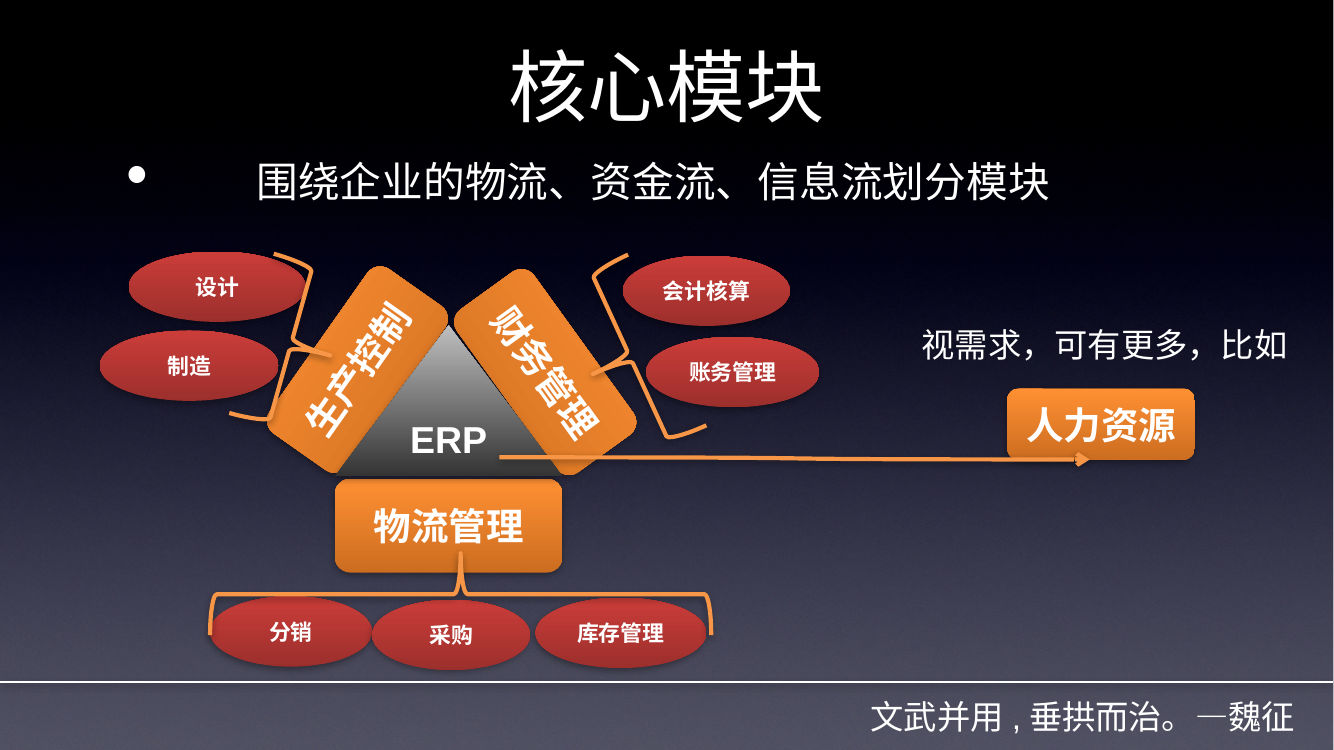

# 核心模块
围绕企业的物流、资金流、信息流划分模块

设计
会计核算

视需求，可有更多，比如
生产控制
财务管理
ERP
制造
账务管理

人力资源
物流管理
分销
库存管理
采购
文武并用,垂拱而治。—魏征